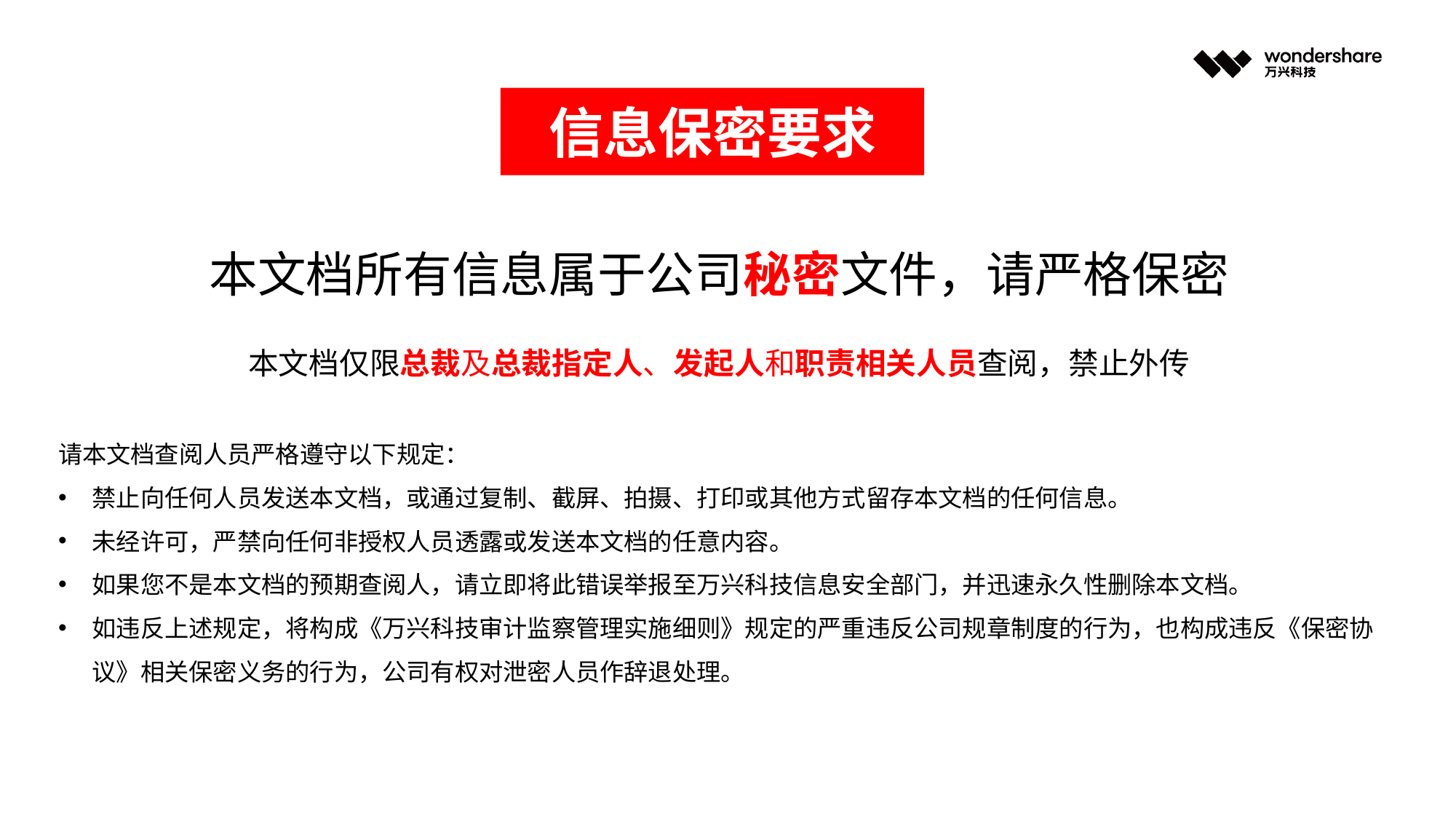

信息保密要求
本文档所有信息属于公司秘密文件，请严格保密

本文档仅限总裁及总裁指定人、发起人和职责相关人员查阅，禁止外传

请本文档查阅人员严格遵守以下规定：
禁止向任何人员发送本文档，或通过复制、截屏、拍摄、打印或其他方式留存本文档的任何信息。
未经许可，严禁向任何非授权人员透露或发送本文档的任意内容。
如果您不是本文档的预期查阅人，请立即将此错误举报至万兴科技信息安全部门，并迅速永久性删除本文档。
如违反上述规定，将构成《万兴科技审计监察管理实施细则》规定的严重违反公司规章制度的行为，也构成违反《保密协议》相关保密义务的行为，公司有权对泄密人员作辞退处理。